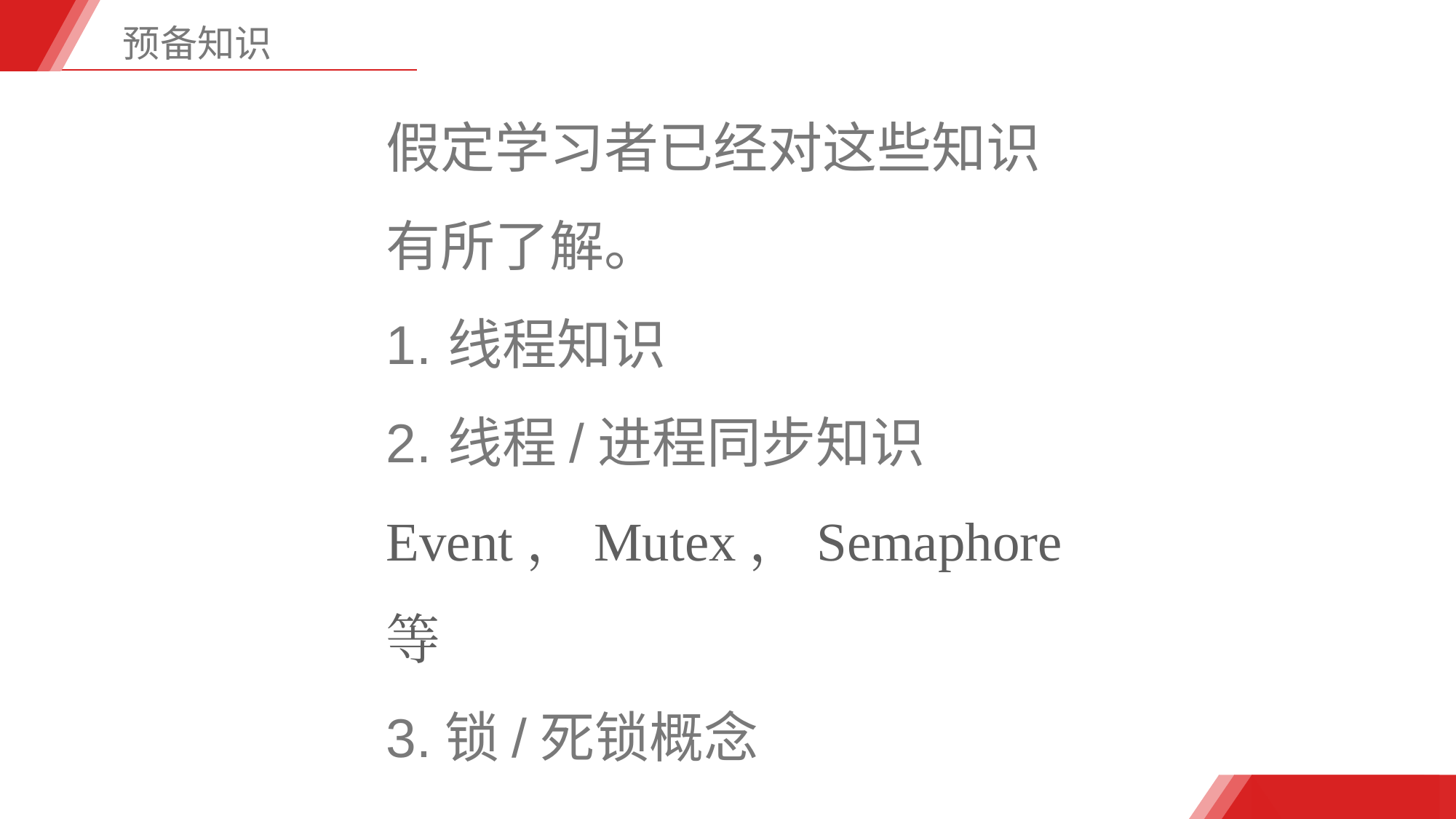

预备知识
假定学习者已经对这些知识有所了解。
线程知识
线程/进程同步知识
Event，Mutex，Semaphore等
3.锁/死锁概念